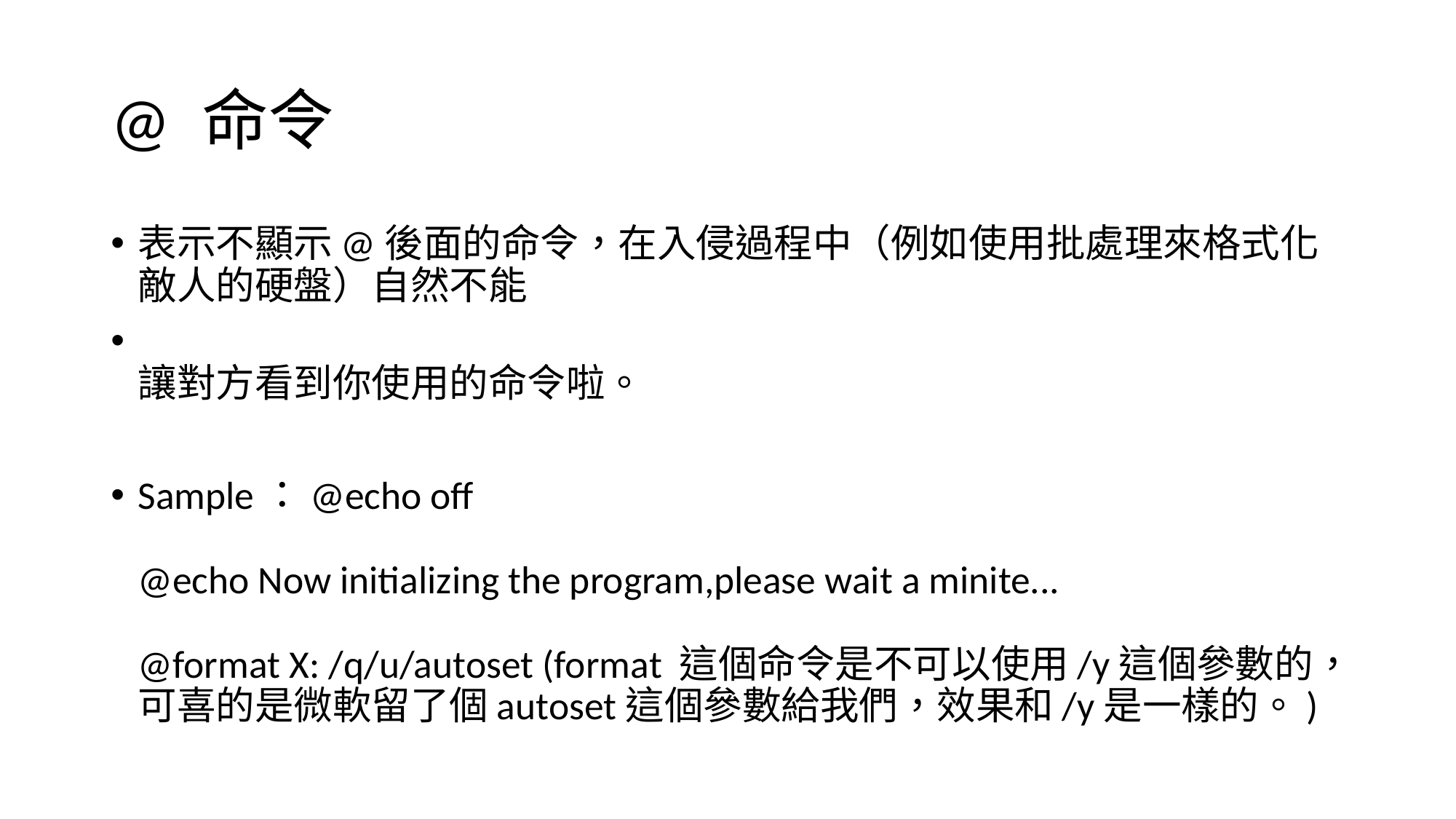

# @ 命令
表示不顯示@後面的命令，在入侵過程中（例如使用批處理來格式化敵人的硬盤）自然不能
讓對方看到你使用的命令啦。

Sample：@echo off
 
@echo Now initializing the program,please wait a minite...
 
@format X: /q/u/autoset (format 這個命令是不可以使用/y這個參數的，可喜的是微軟留了個autoset這個參數給我們，效果和/y是一樣的。)